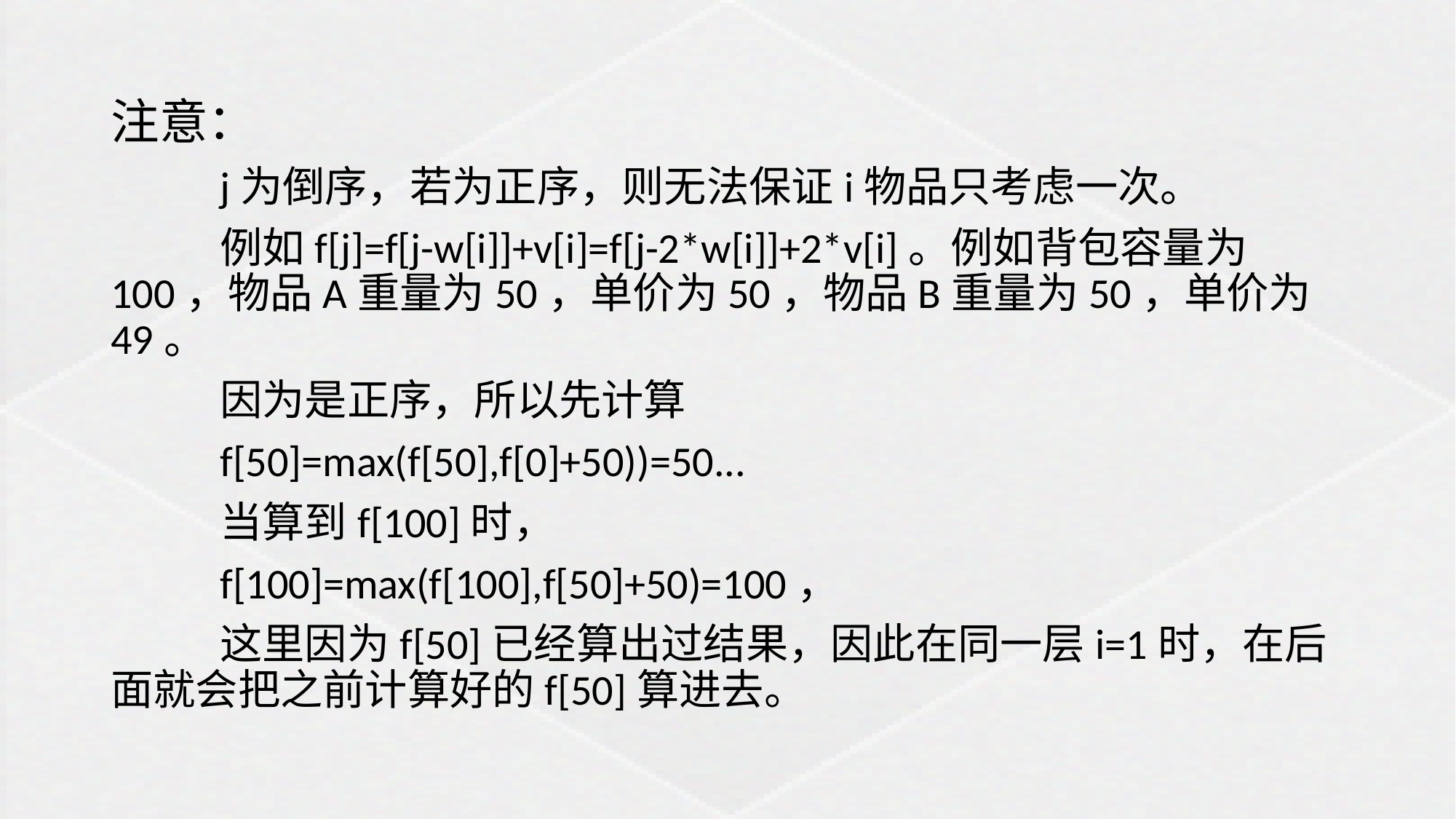

注意：
	j为倒序，若为正序，则无法保证i物品只考虑一次。
	例如f[j]=f[j-w[i]]+v[i]=f[j-2*w[i]]+2*v[i]。例如背包容量为100，物品A重量为50，单价为50，物品B重量为50，单价为49。
	因为是正序，所以先计算
	f[50]=max(f[50],f[0]+50))=50...
	当算到f[100]时，
	f[100]=max(f[100],f[50]+50)=100，
	这里因为f[50]已经算出过结果，因此在同一层i=1时，在后面就会把之前计算好的f[50]算进去。